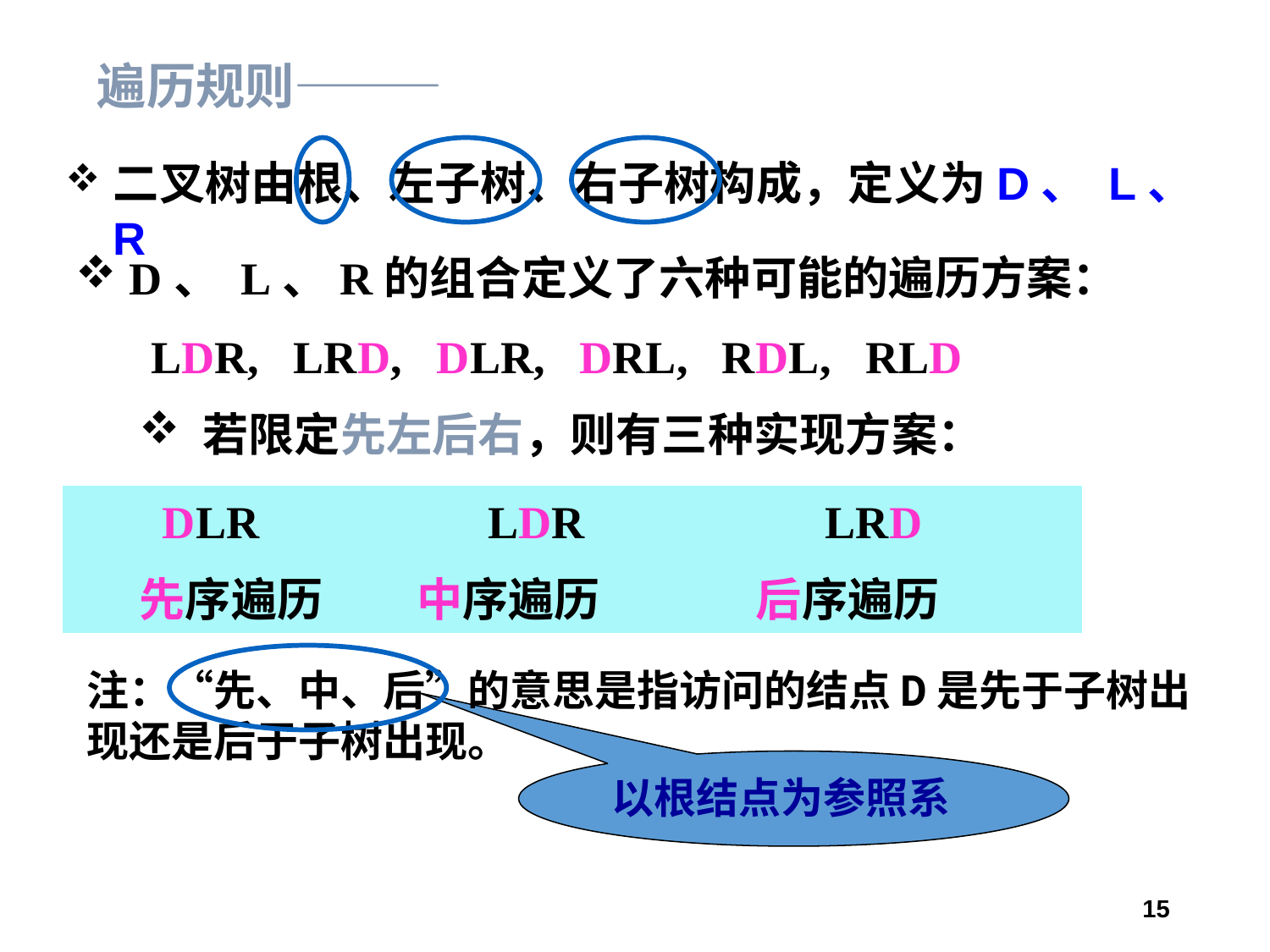

遍历规则———

二叉树由根、左子树、右子树构成，定义为D、 L、R
 D、 L、R的组合定义了六种可能的遍历方案：
 LDR,   LRD,   DLR,   DRL,   RDL,   RLD
 若限定先左后右，则有三种实现方案：
  DLR                    LDR                     LRD
先序遍历         中序遍历               后序遍历

注：“先、中、后”的意思是指访问的结点D是先于子树出现还是后于子树出现。
以根结点为参照系
15